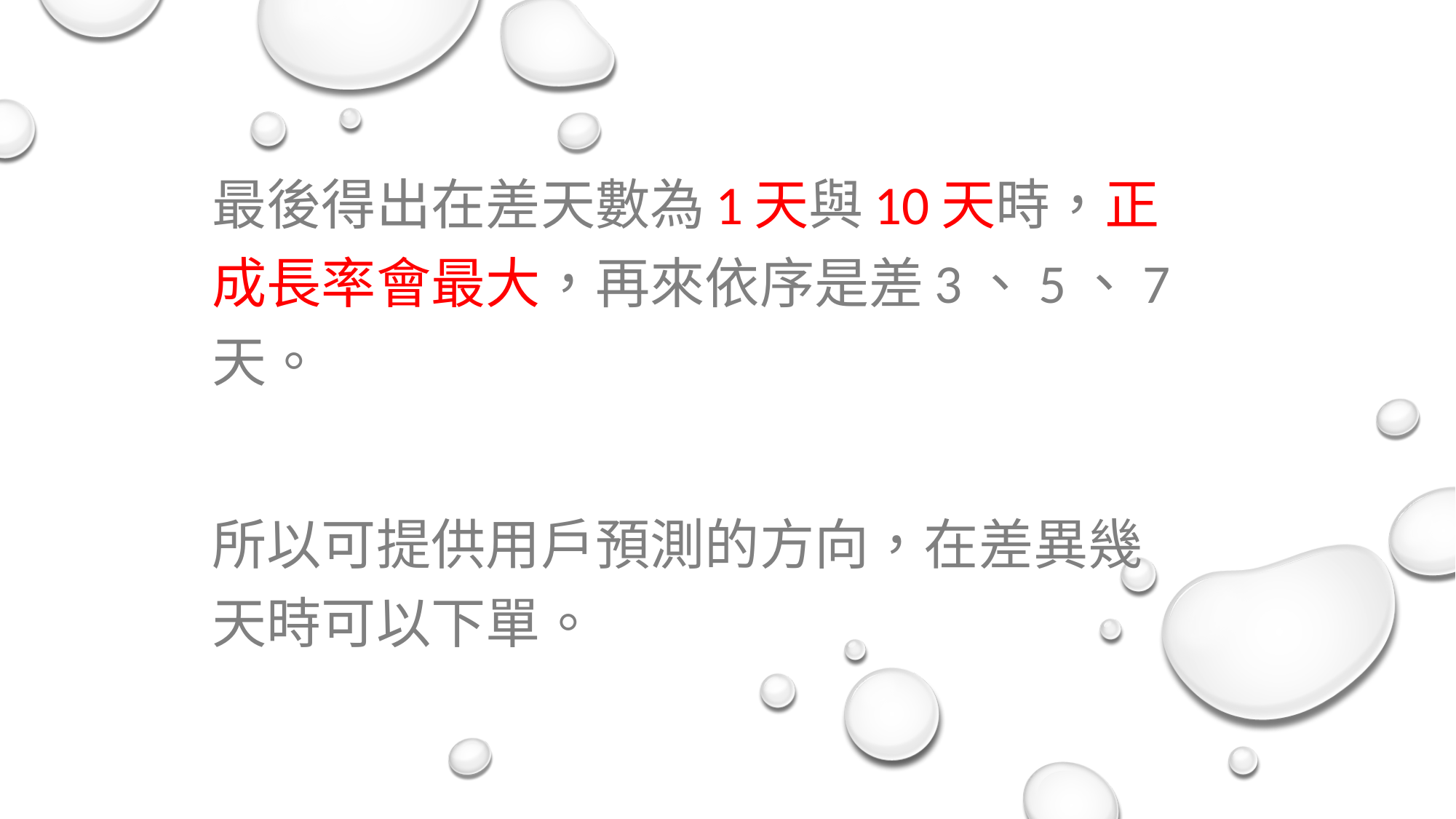

最後得出在差天數為1天與10天時，正成長率會最大，再來依序是差3、5、7天。

所以可提供用戶預測的方向，在差異幾天時可以下單。